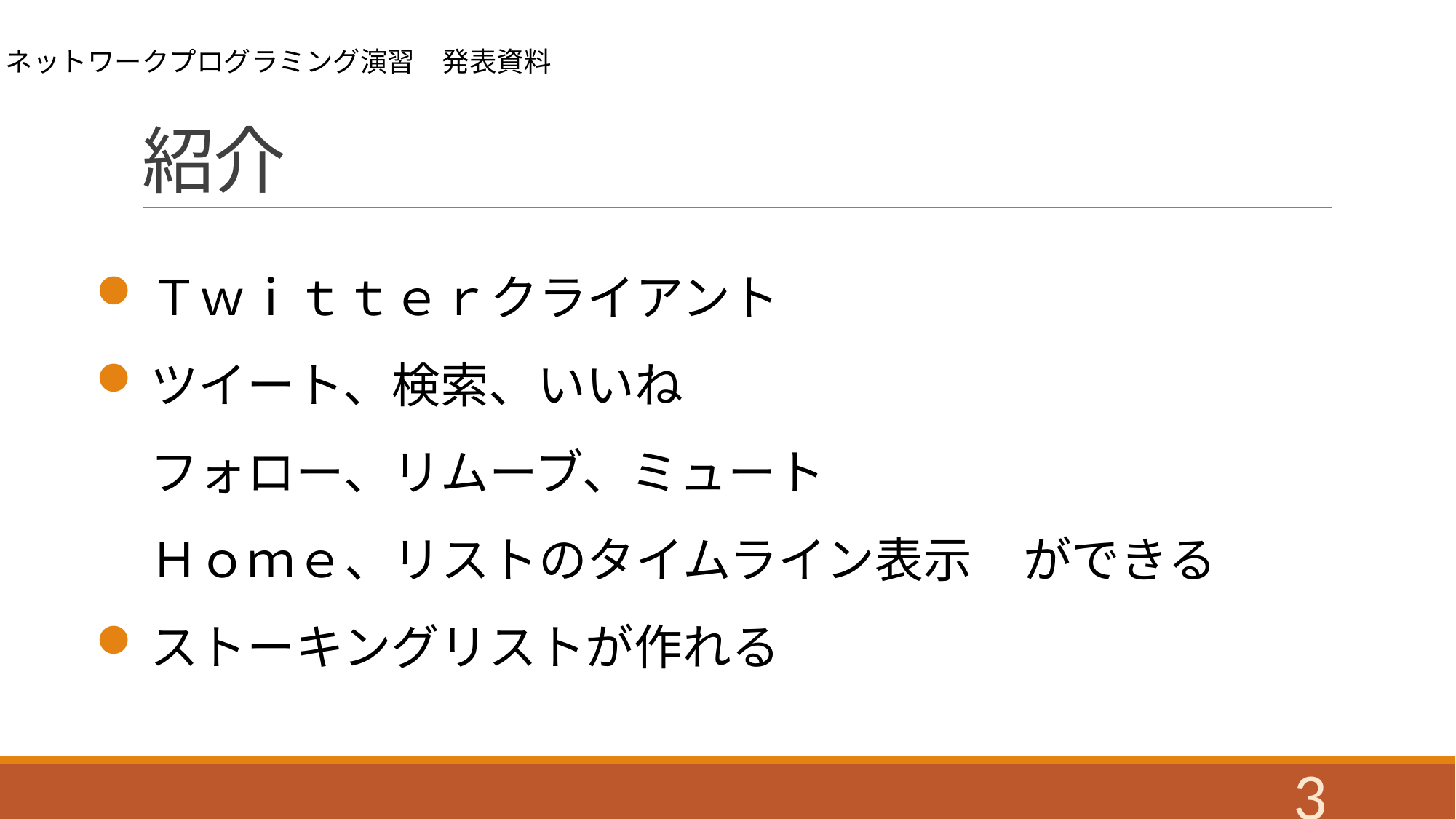

# 紹介
Ｔｗｉｔｔｅｒクライアント
ツイート、検索、いいね
フォロー、リムーブ、ミュート
Ｈｏｍｅ、リストのタイムライン表示	ができる
ストーキングリストが作れる
3